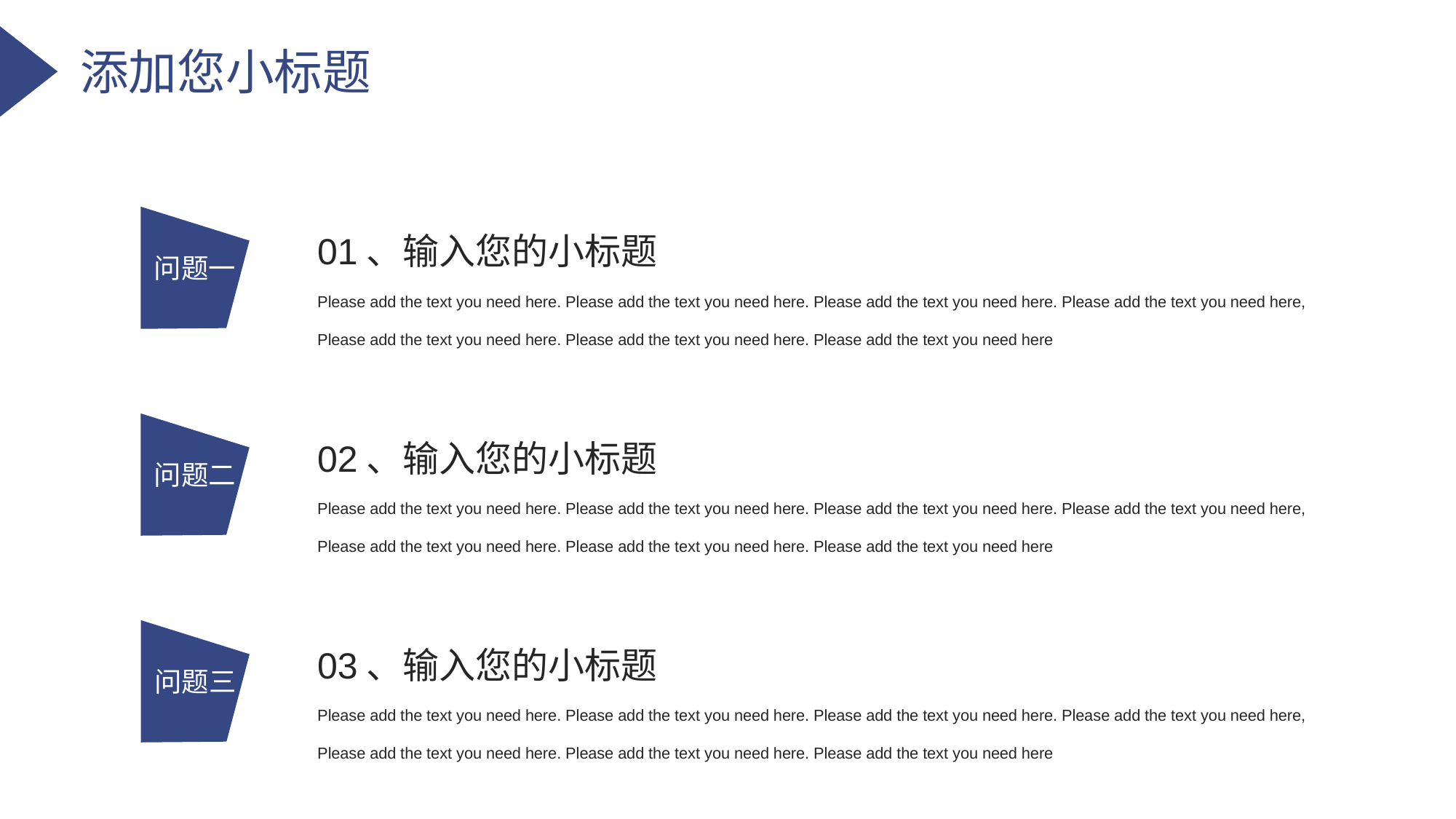

添加您小标题

01、输入您的小标题
Please add the text you need here. Please add the text you need here. Please add the text you need here. Please add the text you need here, Please add the text you need here. Please add the text you need here. Please add the text you need here
问题一
02、输入您的小标题
Please add the text you need here. Please add the text you need here. Please add the text you need here. Please add the text you need here, Please add the text you need here. Please add the text you need here. Please add the text you need here
问题二
03、输入您的小标题
Please add the text you need here. Please add the text you need here. Please add the text you need here. Please add the text you need here, Please add the text you need here. Please add the text you need here. Please add the text you need here
问题三